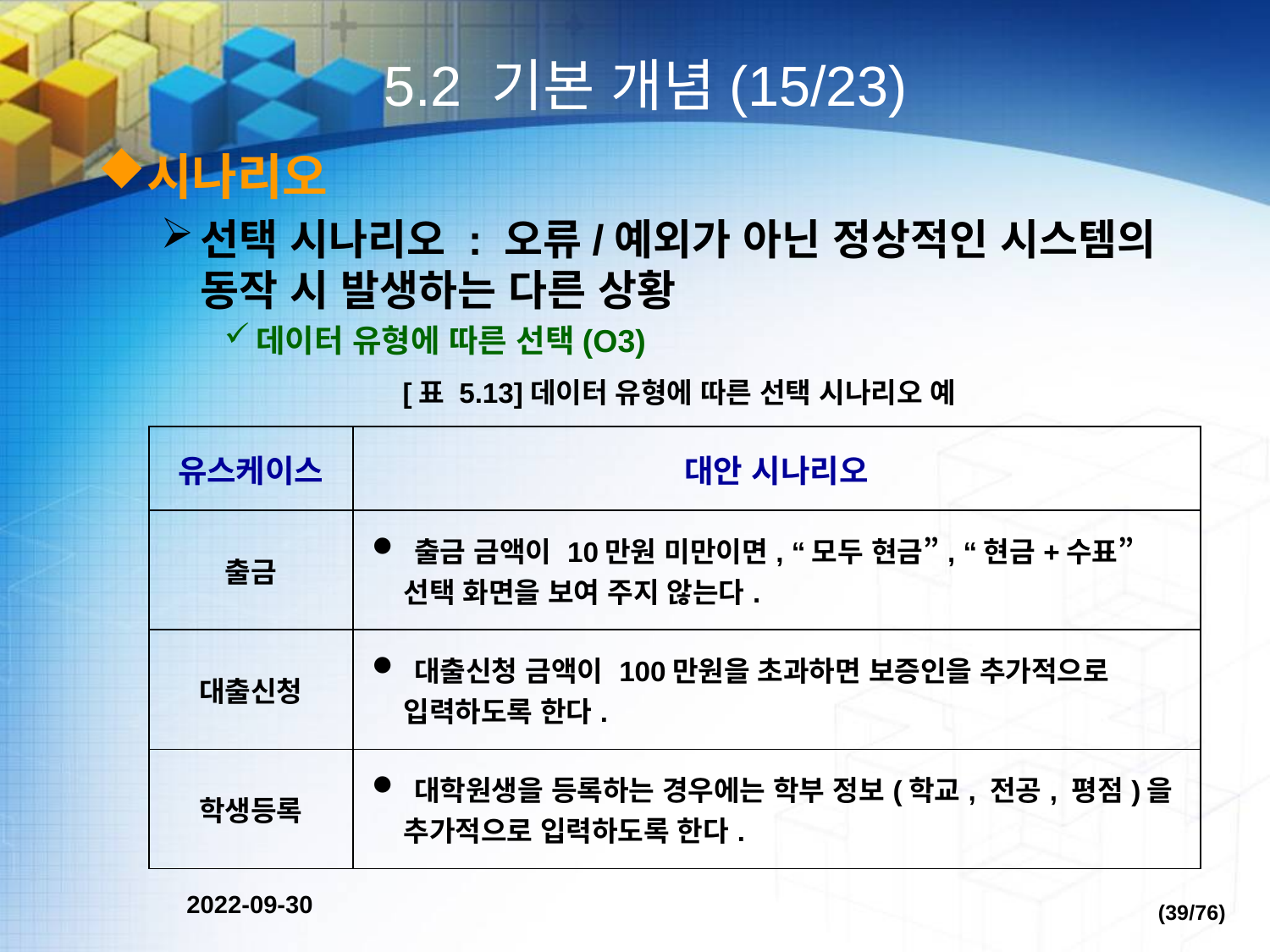

# 5.2 기본 개념(15/23)
시나리오
선택 시나리오 : 오류/예외가 아닌 정상적인 시스템의 동작 시 발생하는 다른 상황
데이터 유형에 따른 선택(O3)

[표 5.13]데이터 유형에 따른 선택 시나리오 예
| 유스케이스 | 대안 시나리오 |
| --- | --- |
| 출금 | 출금 금액이 10만원 미만이면, “모두 현금”, “현금+수표” 선택 화면을 보여 주지 않는다. |
| 대출신청 | 대출신청 금액이 100만원을 초과하면 보증인을 추가적으로 입력하도록 한다. |
| 학생등록 | 대학원생을 등록하는 경우에는 학부 정보(학교, 전공, 평점)을 추가적으로 입력하도록 한다. |
(39/76)
2022-09-30